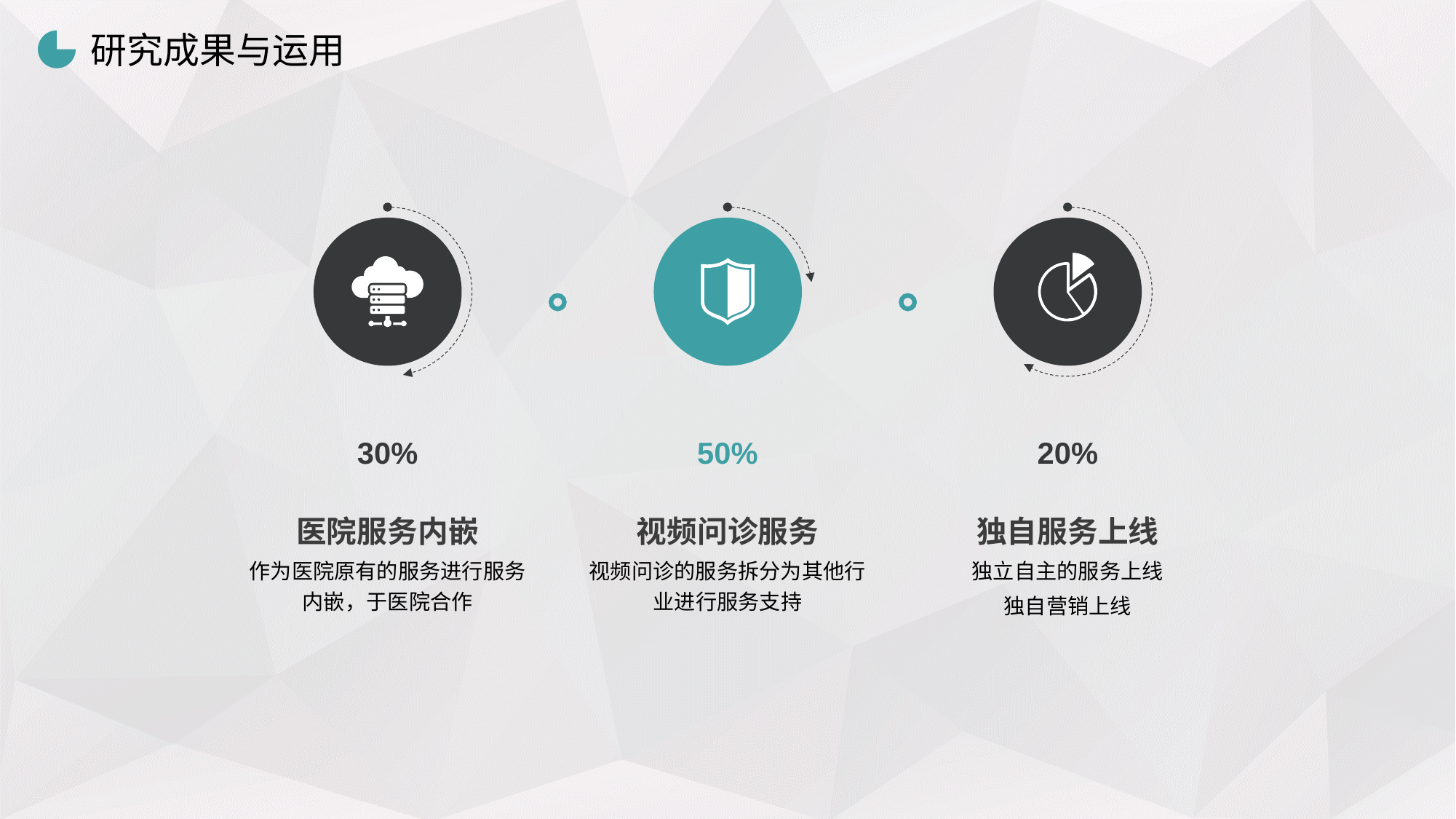

研究成果与运用

30%
50%
20%
医院服务内嵌
视频问诊服务
独自服务上线
作为医院原有的服务进行服务内嵌，于医院合作
视频问诊的服务拆分为其他行业进行服务支持
独立自主的服务上线
独自营销上线